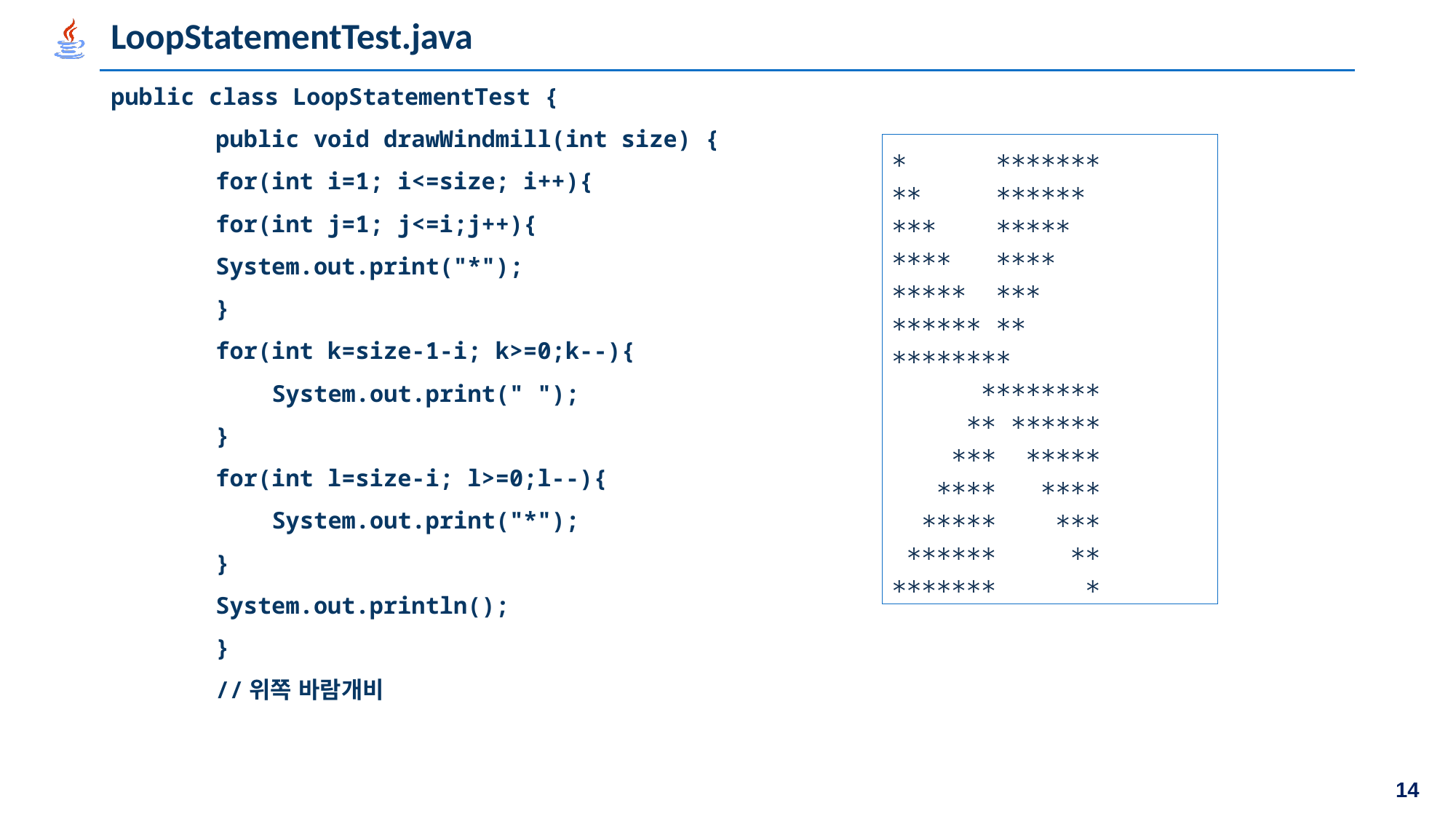

# LoopStatementTest.java
public class LoopStatementTest {
	public void drawWindmill(int size) {
		for(int i=1; i<=size; i++){
			for(int j=1; j<=i;j++){
				System.out.print("*");
			}
			for(int k=size-1-i; k>=0;k--){
			    System.out.print(" ");
			}
			for(int l=size-i; l>=0;l--){
			    System.out.print("*");
			}
			System.out.println();
		}
		//위쪽 바람개비

*      *******
**     ******
***    *****
****   ****
*****  ***
****** **
********
      ********
     ** ******
    ***  *****
   ****   ****
  *****    ***
 ******     **
*******      *
14